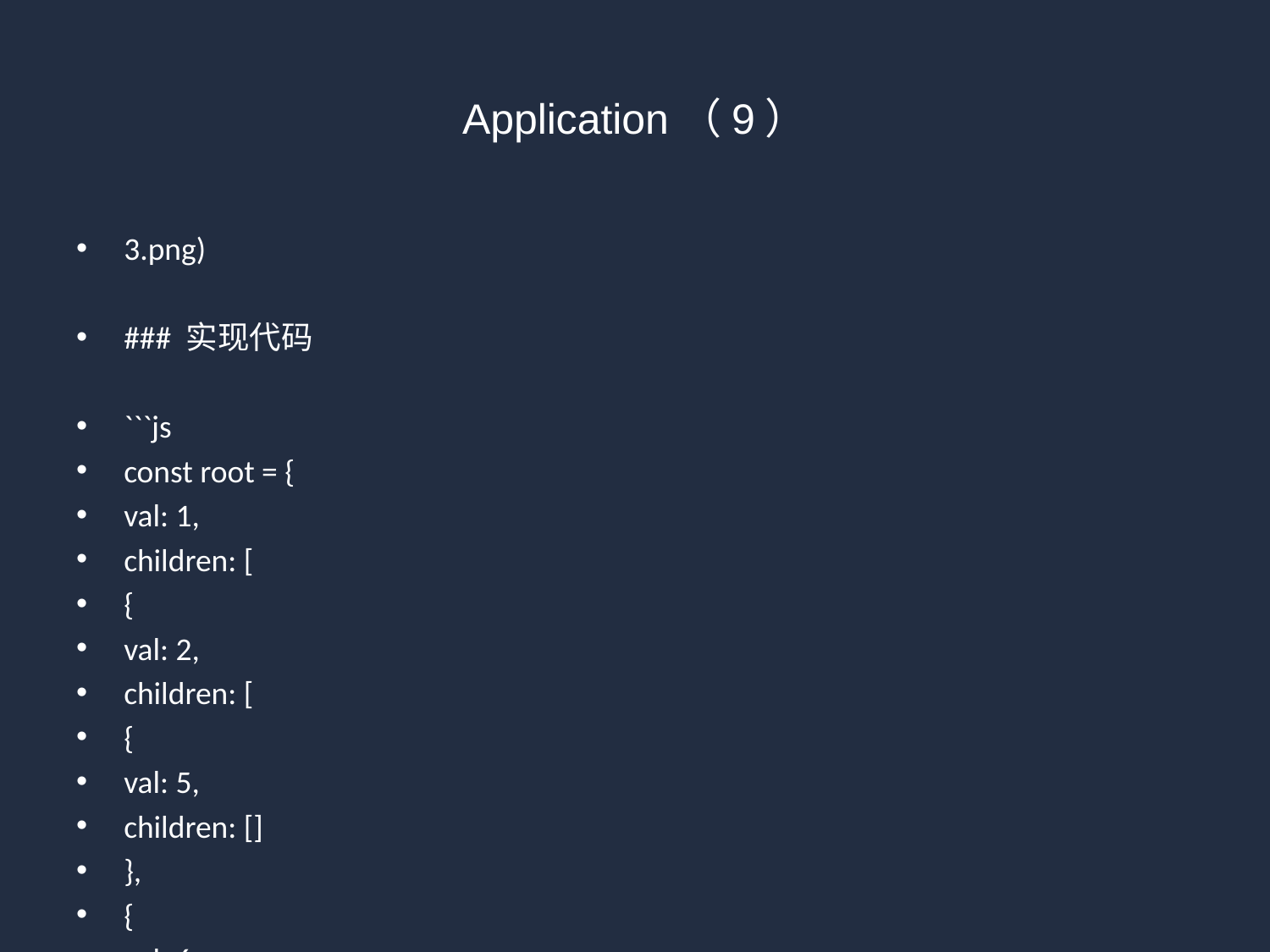

# Application（9）
3.png)

### 实现代码

```js
const root = {
val: 1,
children: [
{
val: 2,
children: [
{
val: 5,
children: []
},
{
val: 6,
children: []
}
]
},
{
val: 3,
children: [
{
val: 7,
children: []
},
{
val: 8,
children: []
}
]
},
{
val: 4,
children: []
}
]
}

// 深度优先搜索
function dfs(root, target, path, res) {
if (!root) return

path.push(root.val)
// 满足条件则将路径加入到res中
if (root.val === target) {
res.push(path.slice())
}
// 遍历当前节点的所有子节点
for (const child of root.children) {
dfs(child, target, path, res)
}
// 回溯
path.pop()
}

const pathSum = (root, targetSum) => {
const res = []
dfs(root, targetSum, [], res)
return res
}

console.log(pathSum(root, 10))
```

### 题目

- [113.